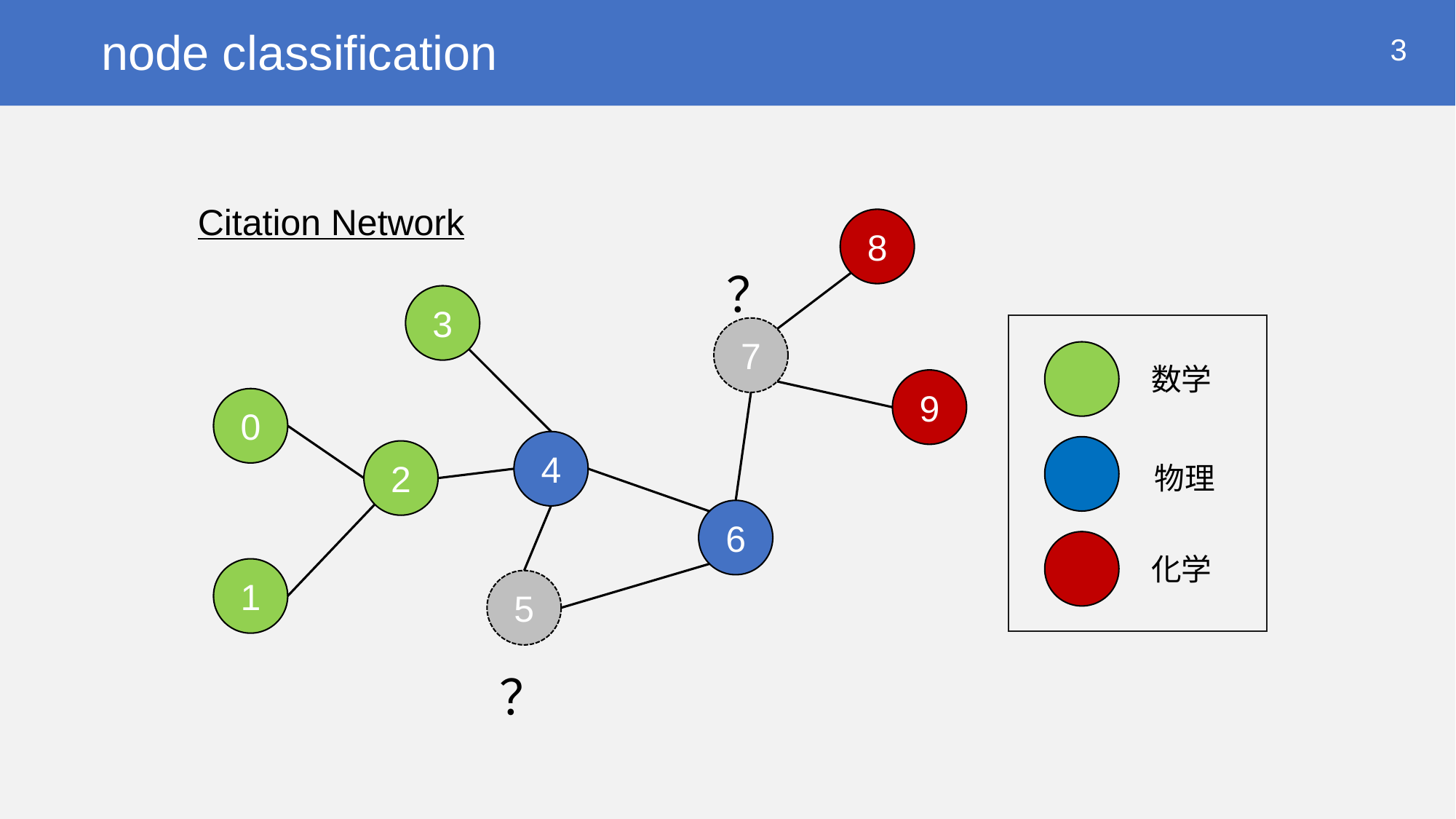

node classification
3
Citation Network
8
？

3

7

数学
9
0
4

2
物理
6

化学
1
5
？